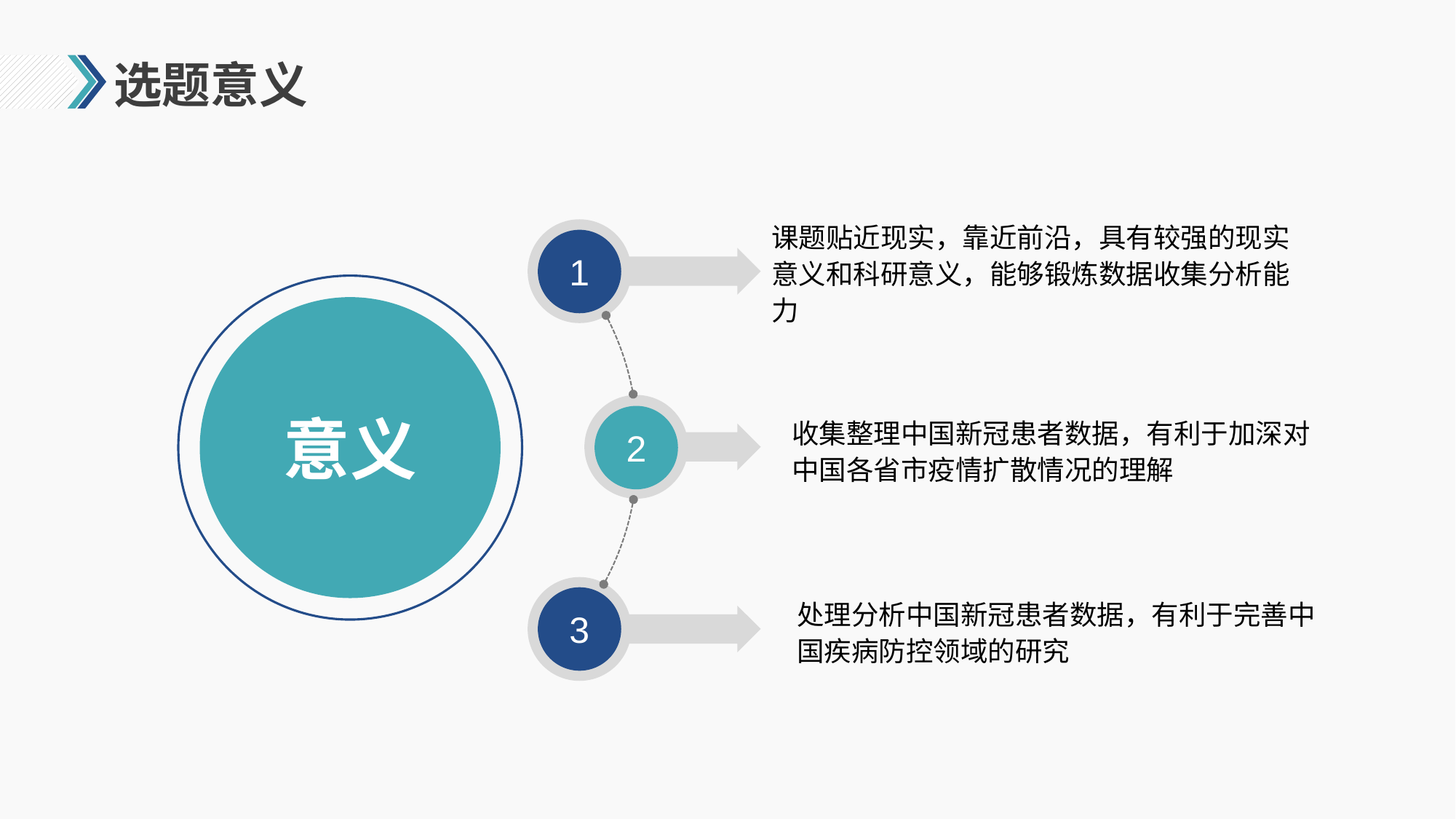

# 选题意义

课题贴近现实，靠近前沿，具有较强的现实意义和科研意义，能够锻炼数据收集分析能力

1

2
意义
收集整理中国新冠患者数据，有利于加深对中国各省市疫情扩散情况的理解

3
处理分析中国新冠患者数据，有利于完善中国疾病防控领域的研究